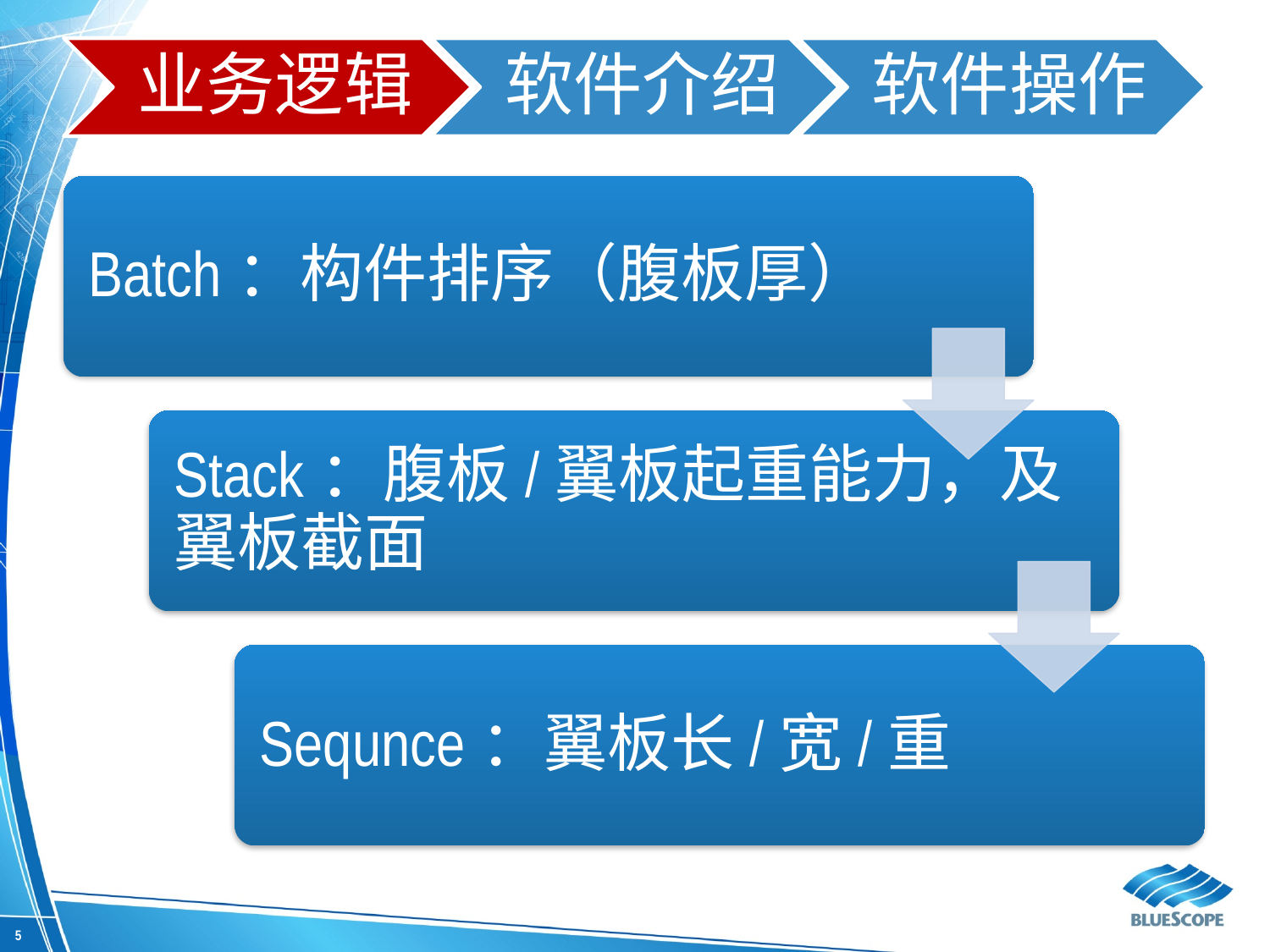

业务逻辑
软件介绍
软件操作
Batch：构件排序（腹板厚）
Stack：腹板/翼板起重能力，及翼板截面
Sequnce：翼板长/宽/重